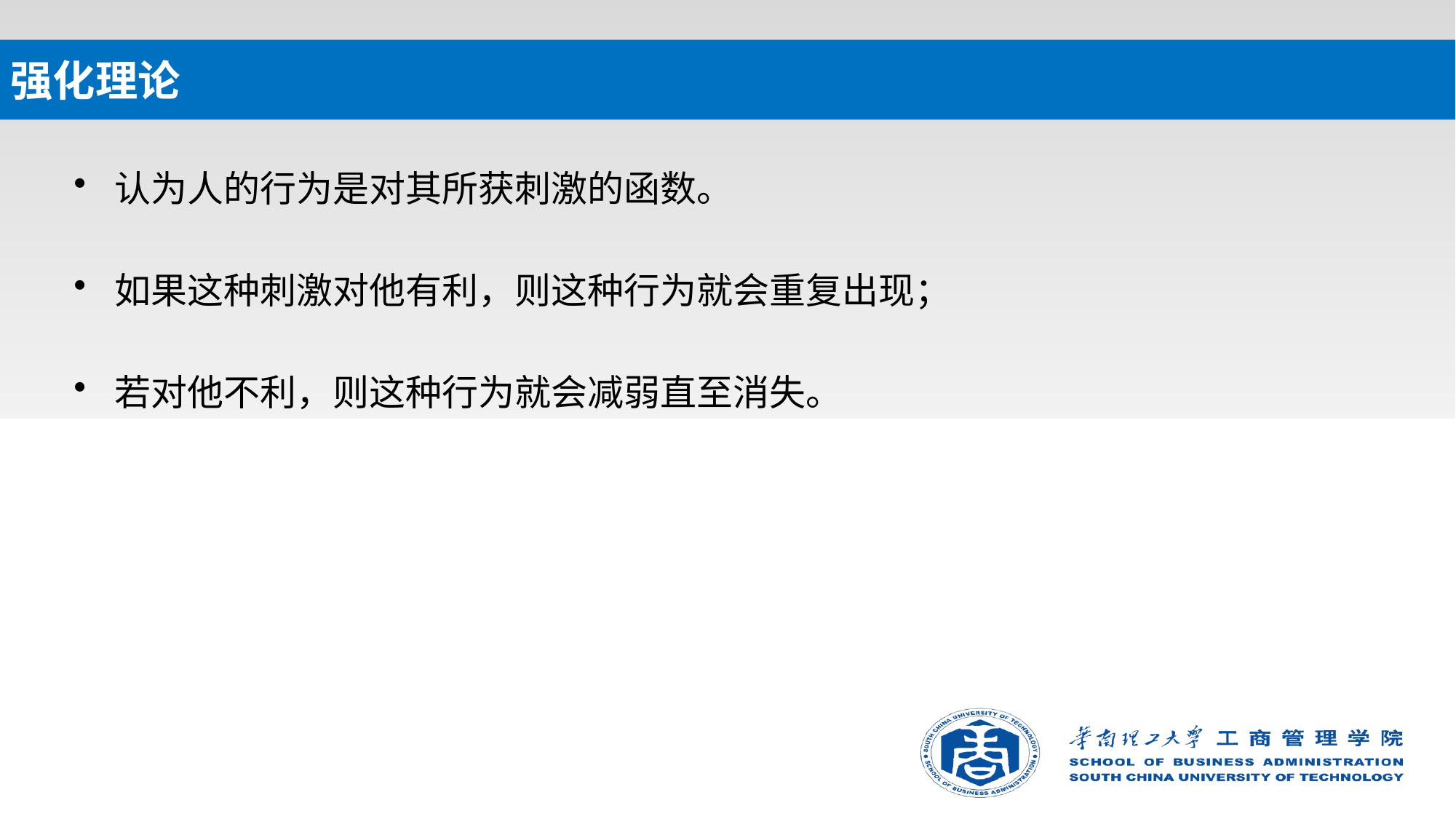

# 强化理论
认为人的行为是对其所获刺激的函数。

如果这种刺激对他有利，则这种行为就会重复出现；

若对他不利，则这种行为就会减弱直至消失。